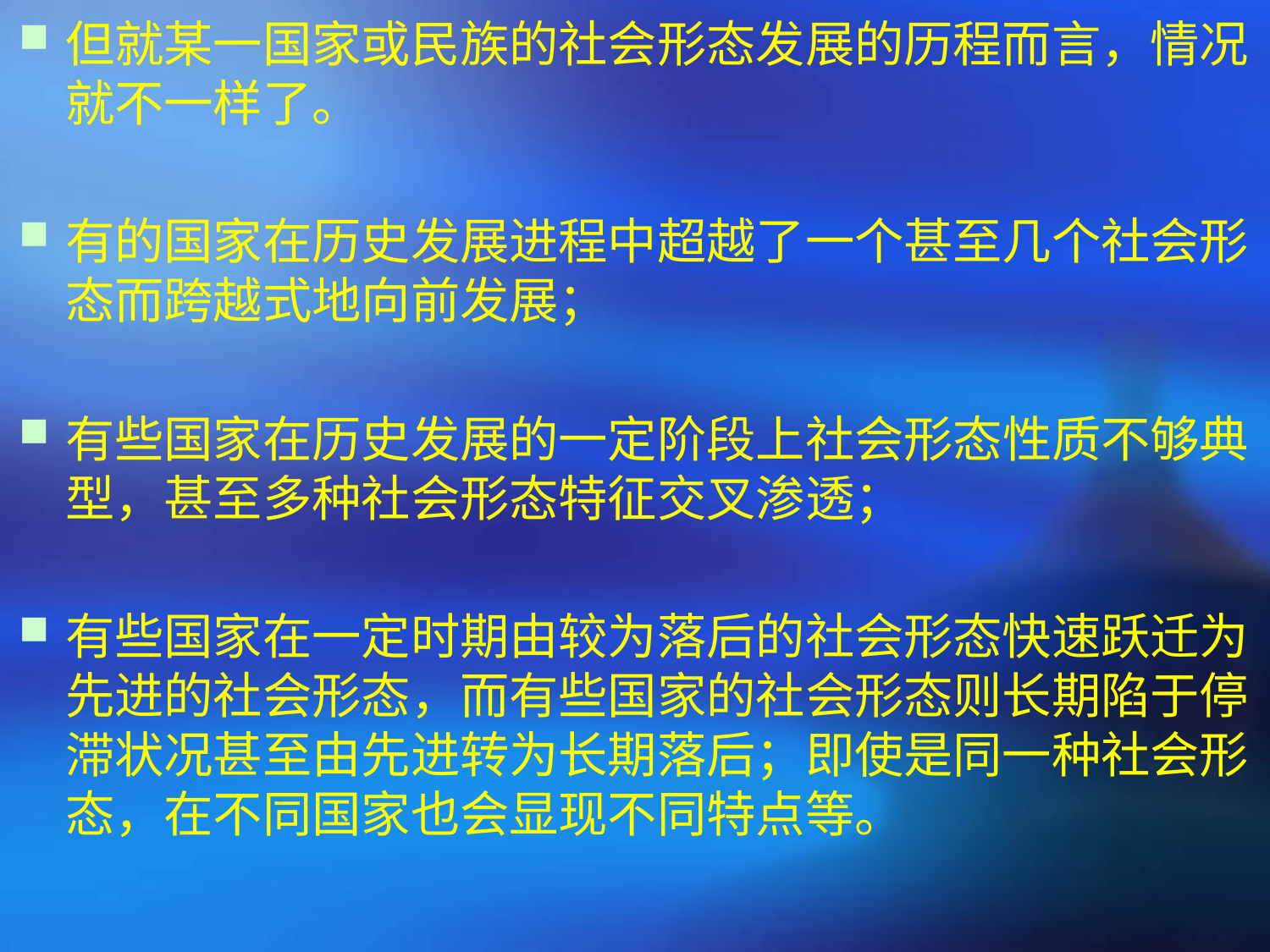

但就某一国家或民族的社会形态发展的历程而言，情况就不一样了。

有的国家在历史发展进程中超越了一个甚至几个社会形态而跨越式地向前发展；

有些国家在历史发展的一定阶段上社会形态性质不够典型，甚至多种社会形态特征交叉渗透；

有些国家在一定时期由较为落后的社会形态快速跃迁为先进的社会形态，而有些国家的社会形态则长期陷于停滞状况甚至由先进转为长期落后；即使是同一种社会形态，在不同国家也会显现不同特点等。